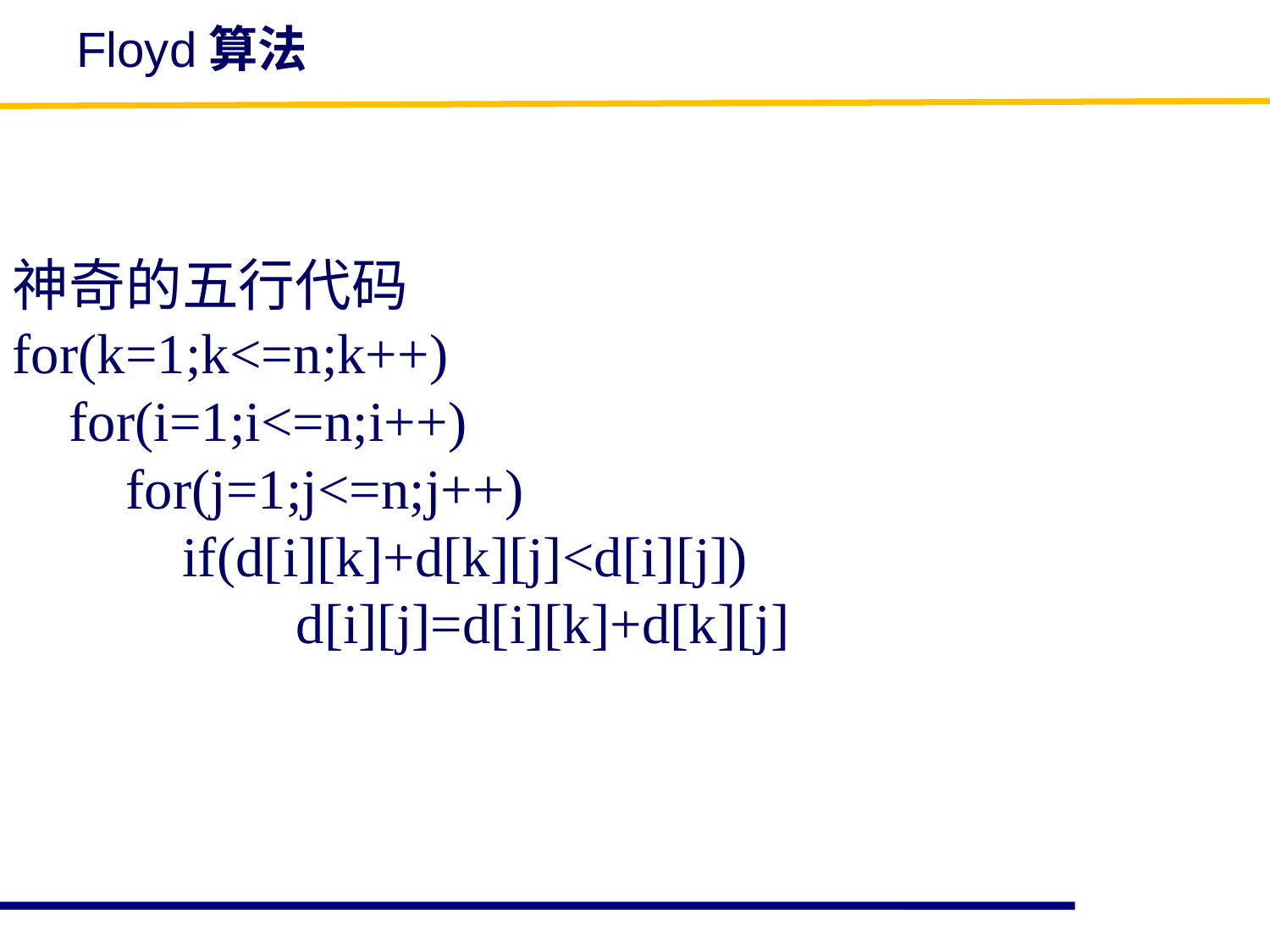

Floyd算法
神奇的五行代码
for(k=1;k<=n;k++)
    for(i=1;i<=n;i++)
        for(j=1;j<=n;j++)
            if(d[i][k]+d[k][j]<d[i][j])
                    d[i][j]=d[i][k]+d[k][j]